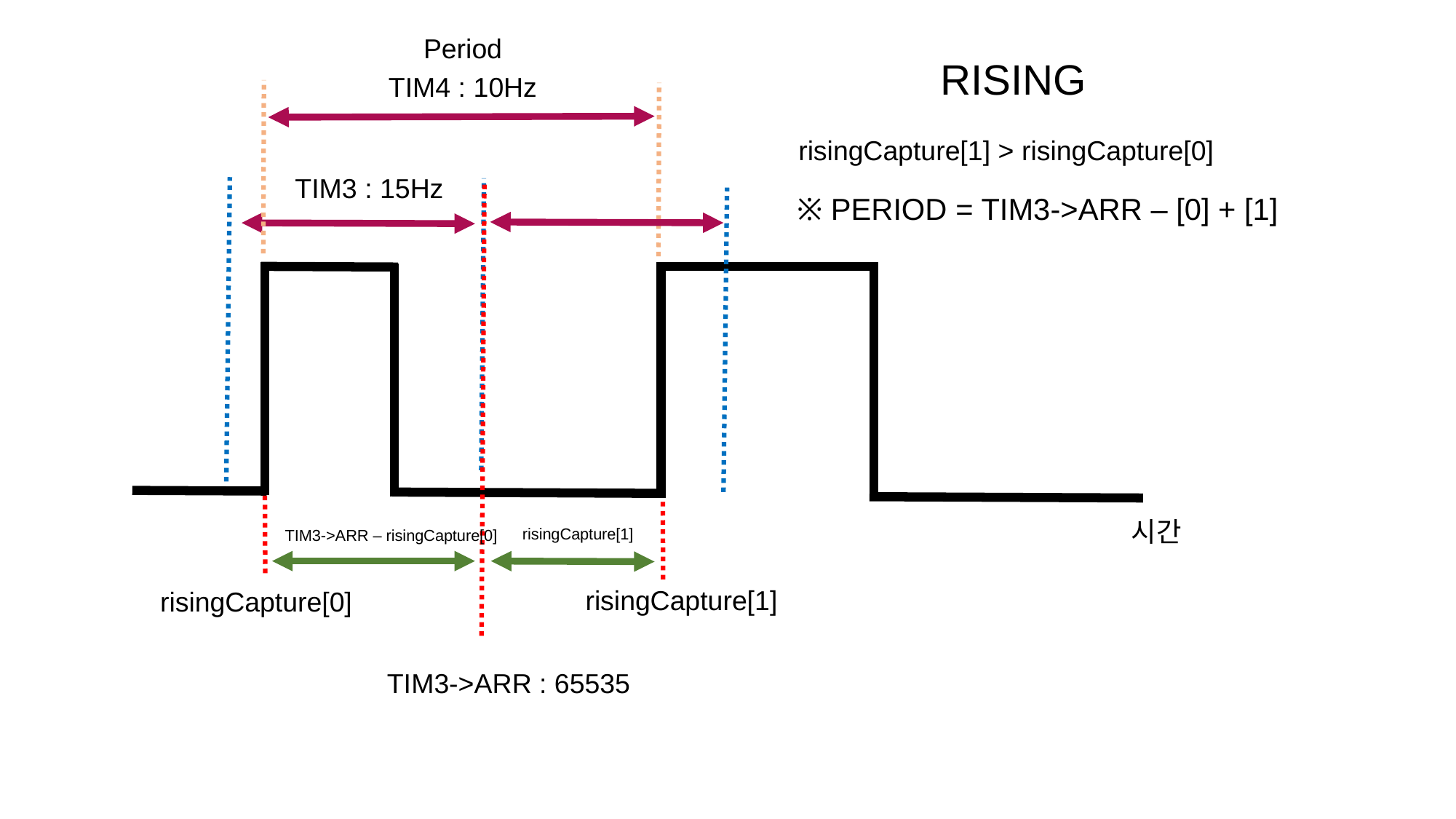

Period
RISING
TIM4 : 10Hz
risingCapture[1] > risingCapture[0]
TIM3 : 15Hz
※ PERIOD = TIM3->ARR – [0] + [1]
시간
risingCapture[1]
TIM3->ARR – risingCapture[0]
risingCapture[1]
risingCapture[0]
TIM3->ARR : 65535